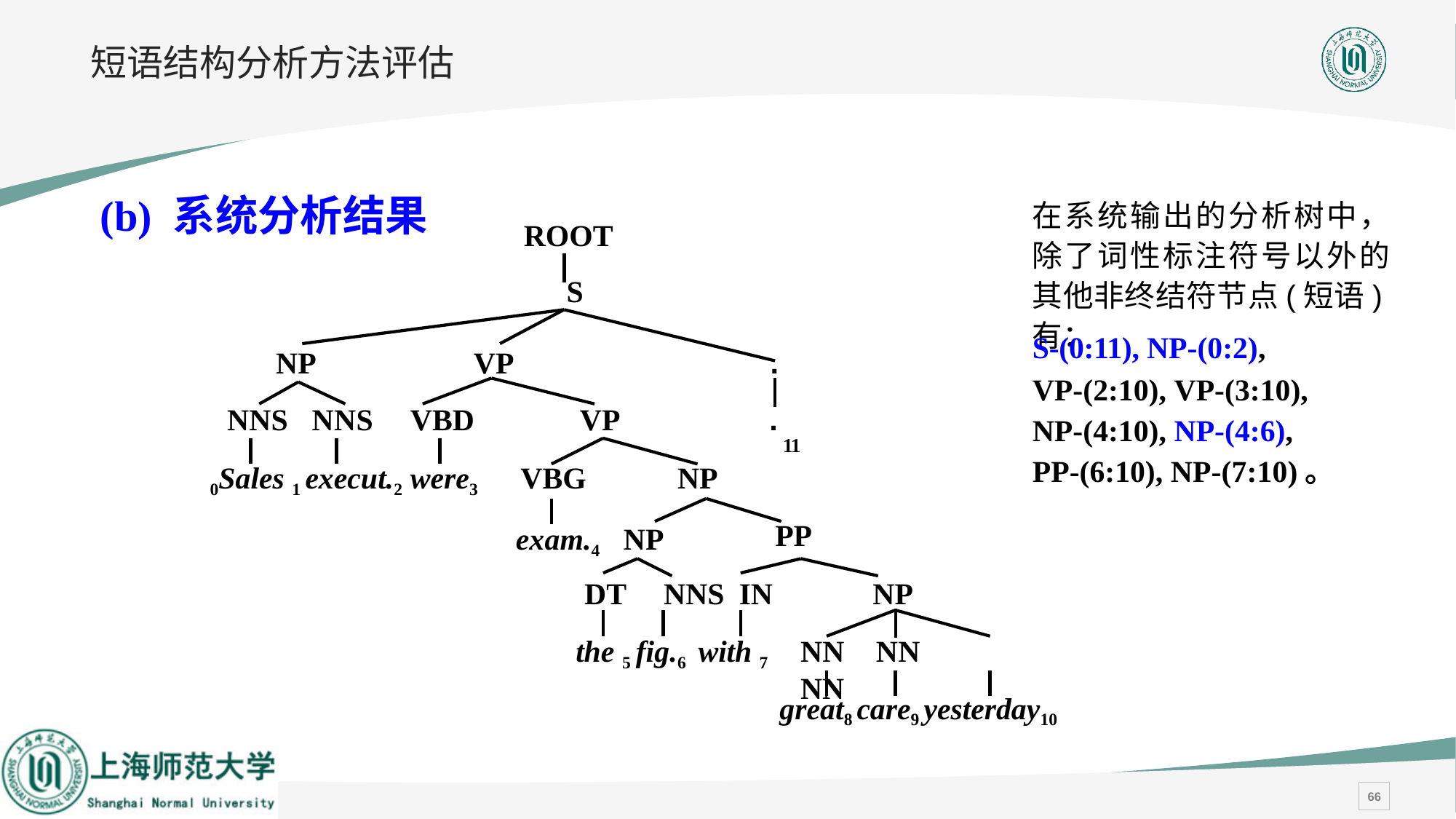

# 短语结构分析方法评估
(b) 系统分析结果
在系统输出的分析树中，除了词性标注符号以外的其他非终结符节点(短语)有：
ROOT  S

S-(0:11), NP-(0:2),
VP-(2:10), VP-(3:10),
NP-(4:10), NP-(4:6),
PP-(6:10), NP-(7:10)。
NP
NNS	NNS	VBD
VP
.

VP
0Sales 1 execut.2 were3	VBG
exam.4	NP
.
11

NP

PP

DT	NNS IN
the 5 fig.6 with 7
NP
NN	NN	NN

great8 care9 yesterday10